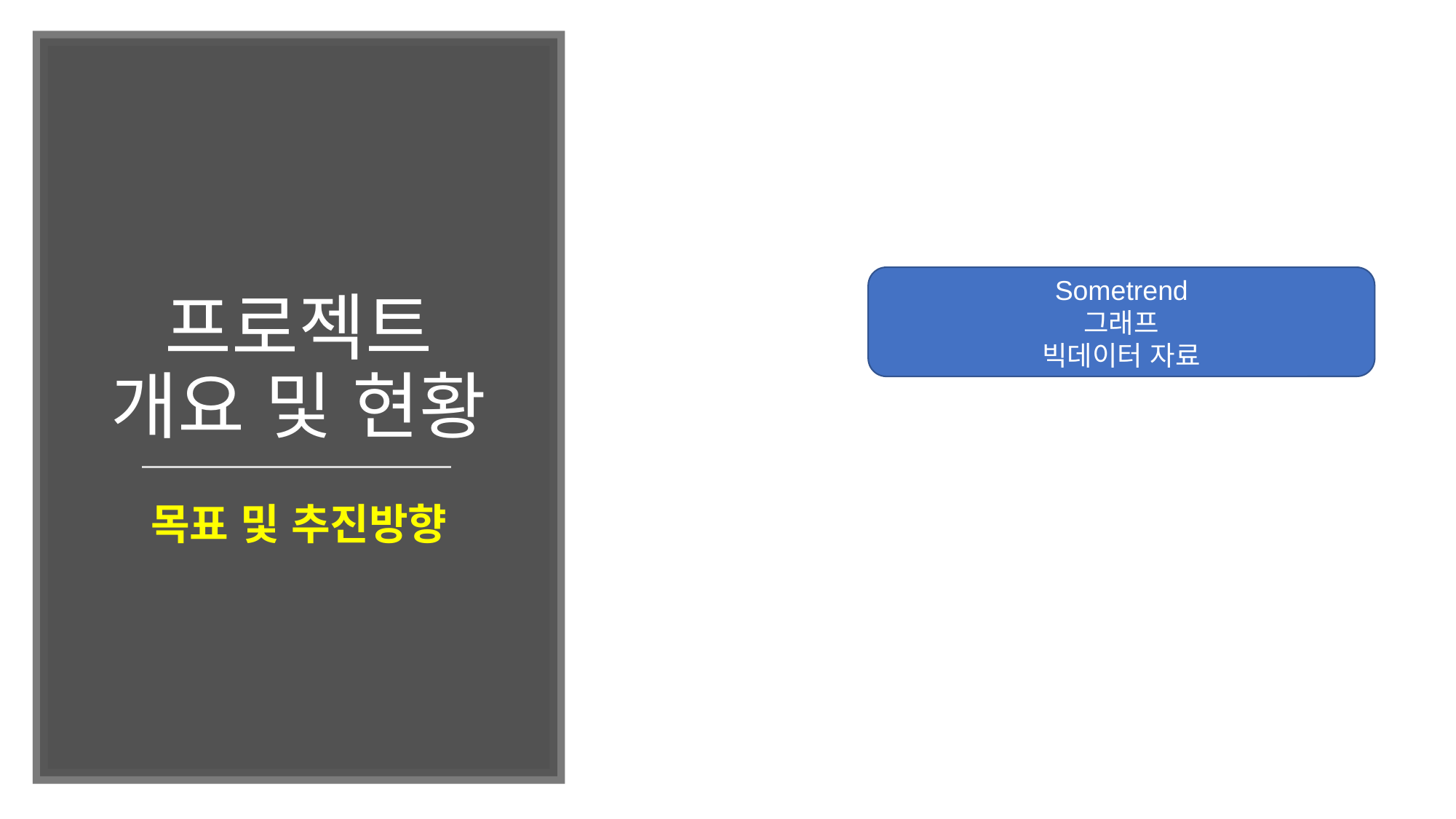

# 프로젝트 개요 및 현황

Sometrend
그래프
빅데이터 자료
목표 및 추진방향